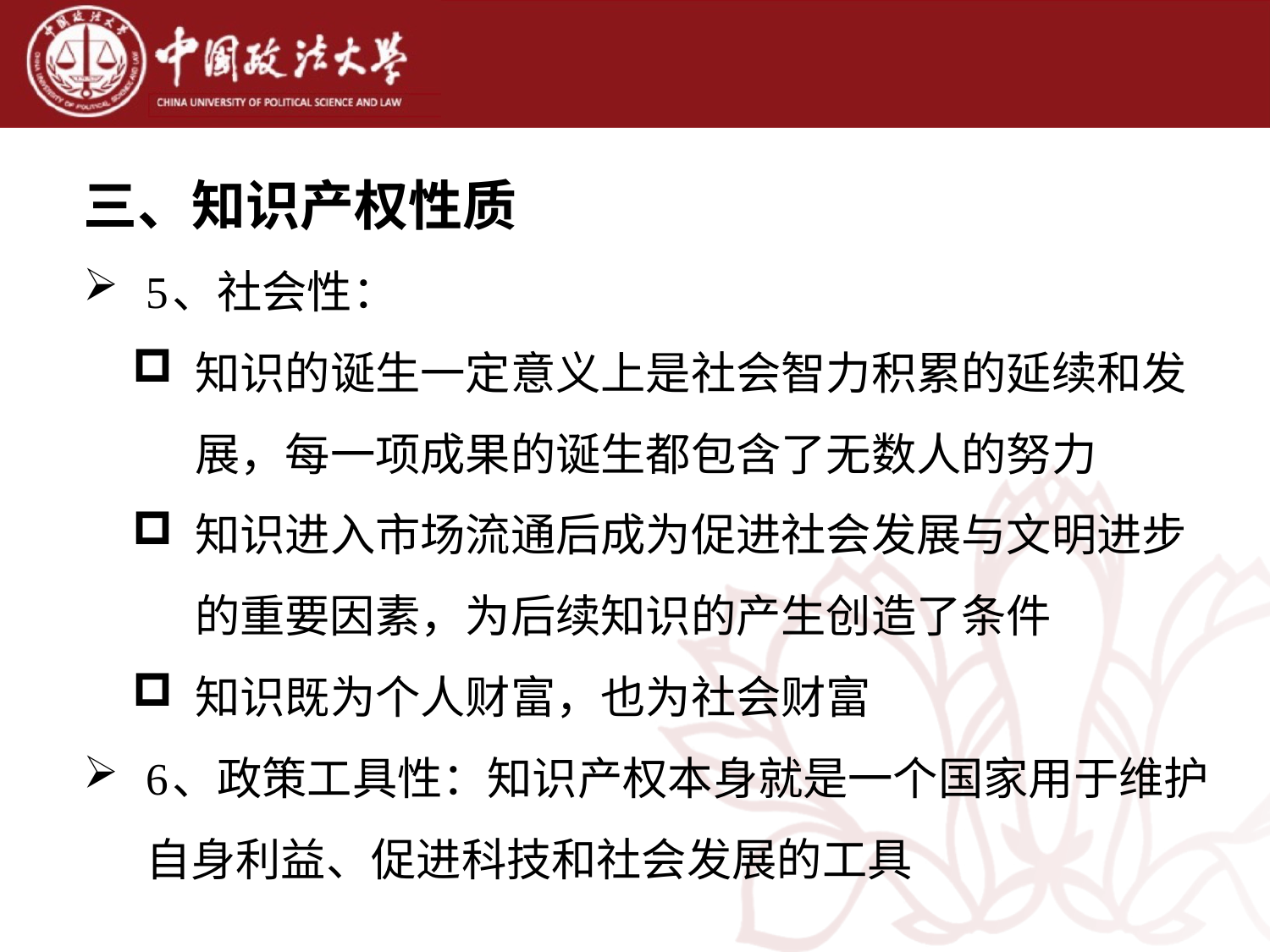

三、知识产权性质
5、社会性：
知识的诞生一定意义上是社会智力积累的延续和发展，每一项成果的诞生都包含了无数人的努力
知识进入市场流通后成为促进社会发展与文明进步的重要因素，为后续知识的产生创造了条件
知识既为个人财富，也为社会财富
6、政策工具性：知识产权本身就是一个国家用于维护自身利益、促进科技和社会发展的工具